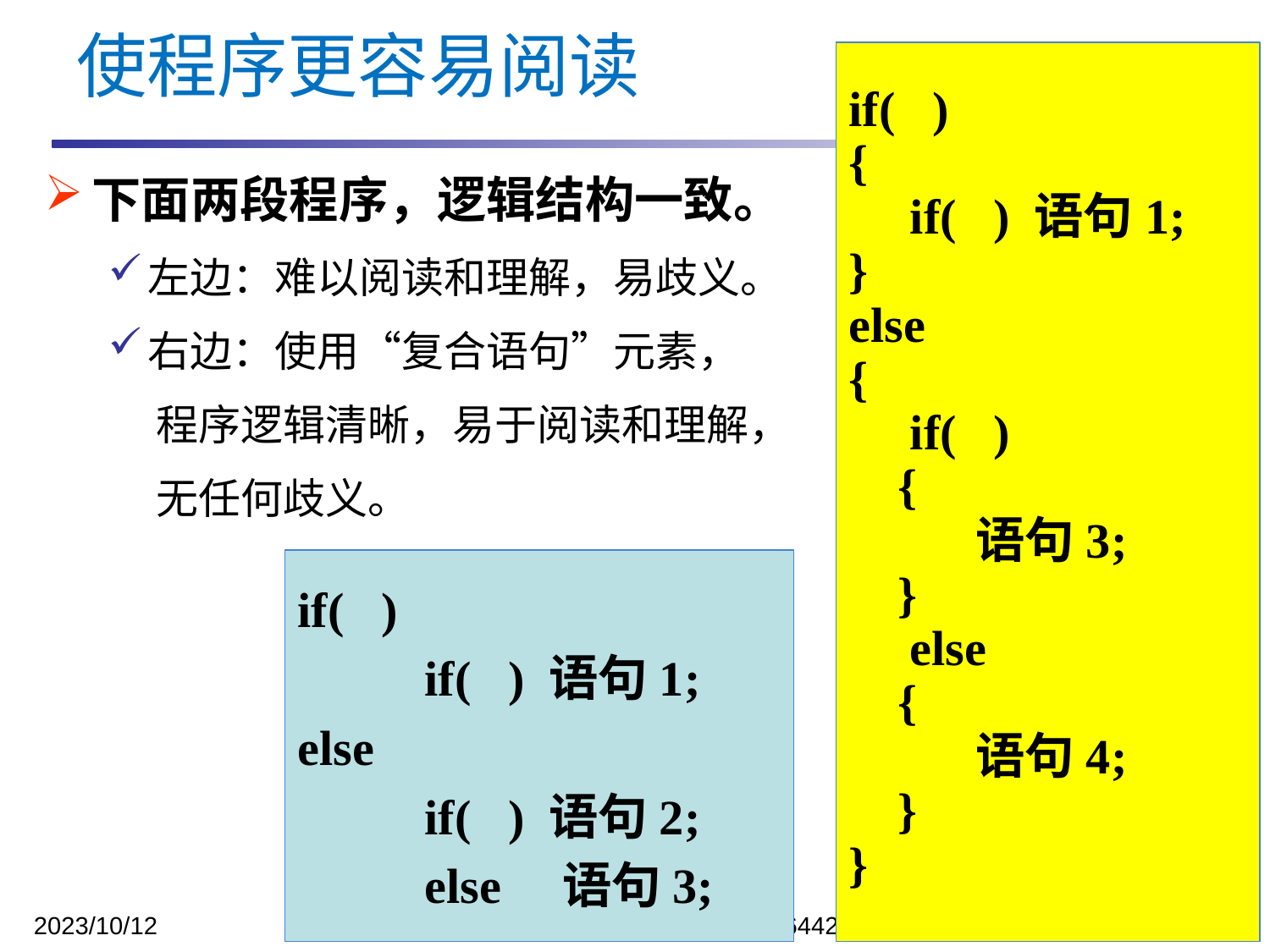

使程序更容易阅读
if(   )
{
     if(   ) 语句1;
}
else
{
     if(   )
    {
	语句3;
    }
     else
    {
	语句4;
    }
}
下面两段程序，逻辑结构一致。
左边：难以阅读和理解，易歧义。
右边：使用“复合语句”元素，
    程序逻辑清晰，易于阅读和理解，
    无任何歧义。

if(   )
        	if(   ) 语句1;
else
        	if(   ) 语句2;
        	else    语句3;
2023/10/12
王化雨 whuayu000@163.com 13306442222
52/35